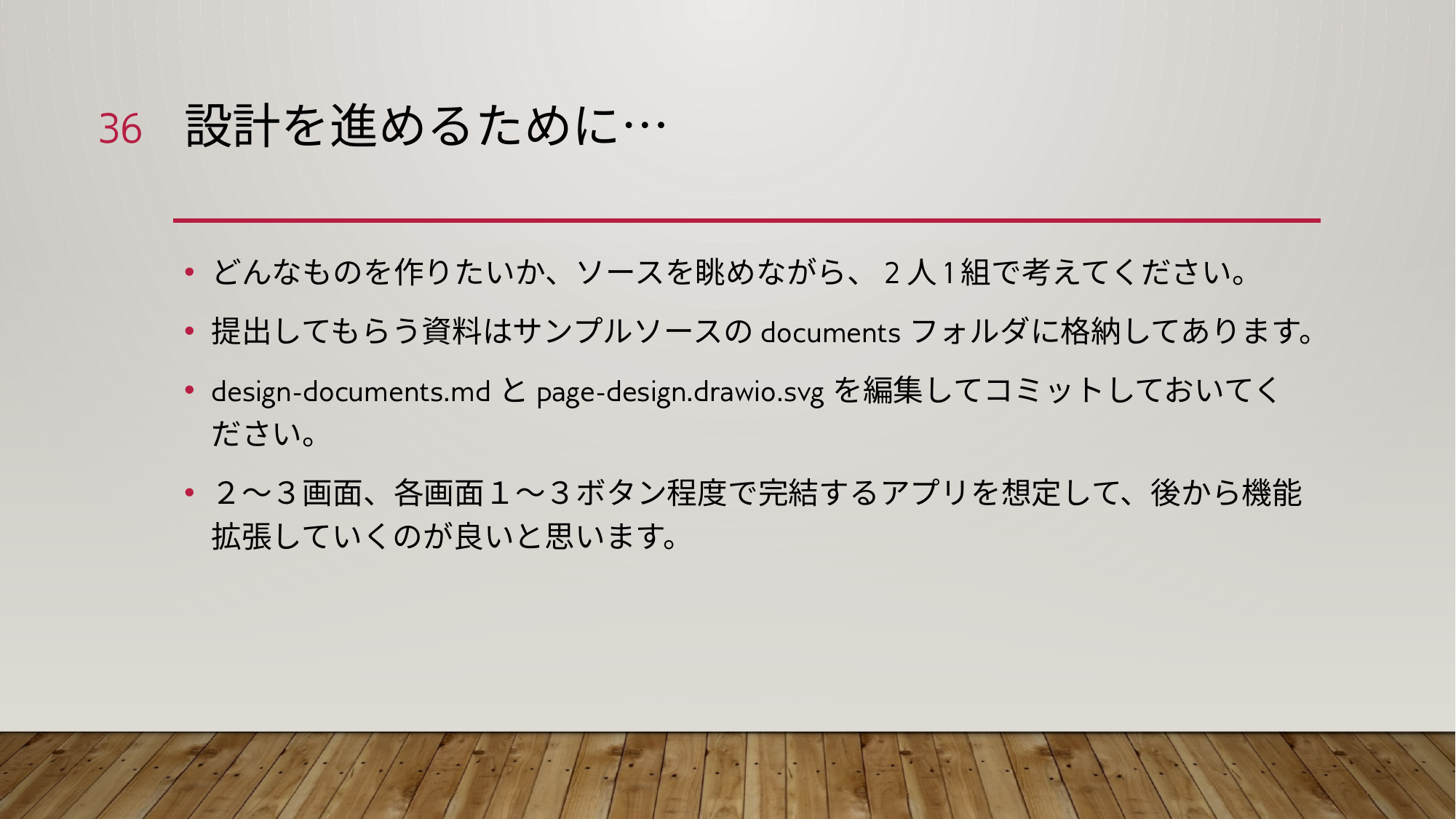

36
# 設計を進めるために…
どんなものを作りたいか、ソースを眺めながら、2人1組で考えてください。
提出してもらう資料はサンプルソースのdocumentsフォルダに格納してあります。
design-documents.mdとpage-design.drawio.svgを編集してコミットしておいてください。
２～３画面、各画面１～３ボタン程度で完結するアプリを想定して、後から機能拡張していくのが良いと思います。